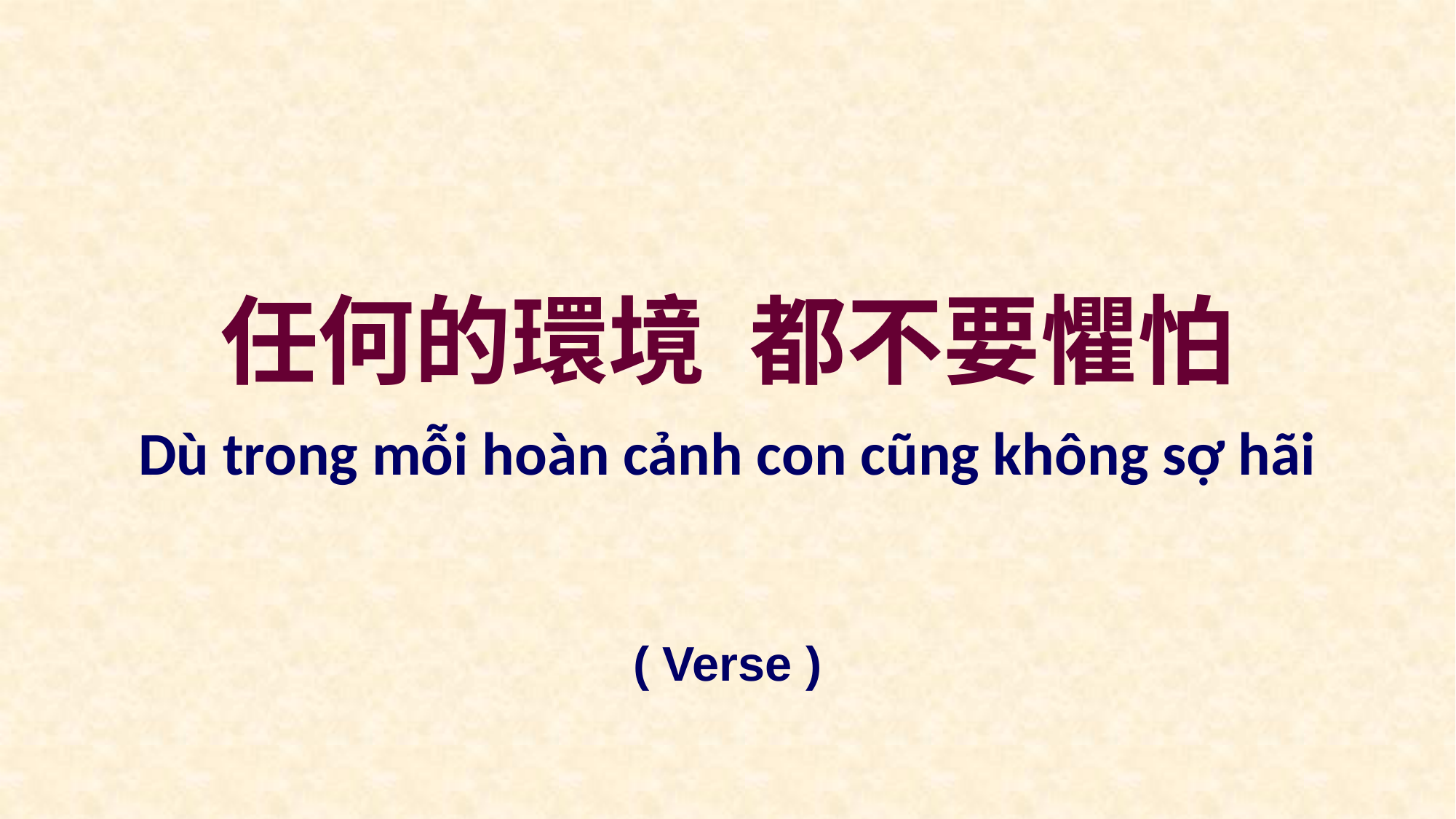

任何的環境  都不要懼怕
Dù trong mỗi hoàn cảnh con cũng không sợ hãi
( Verse )